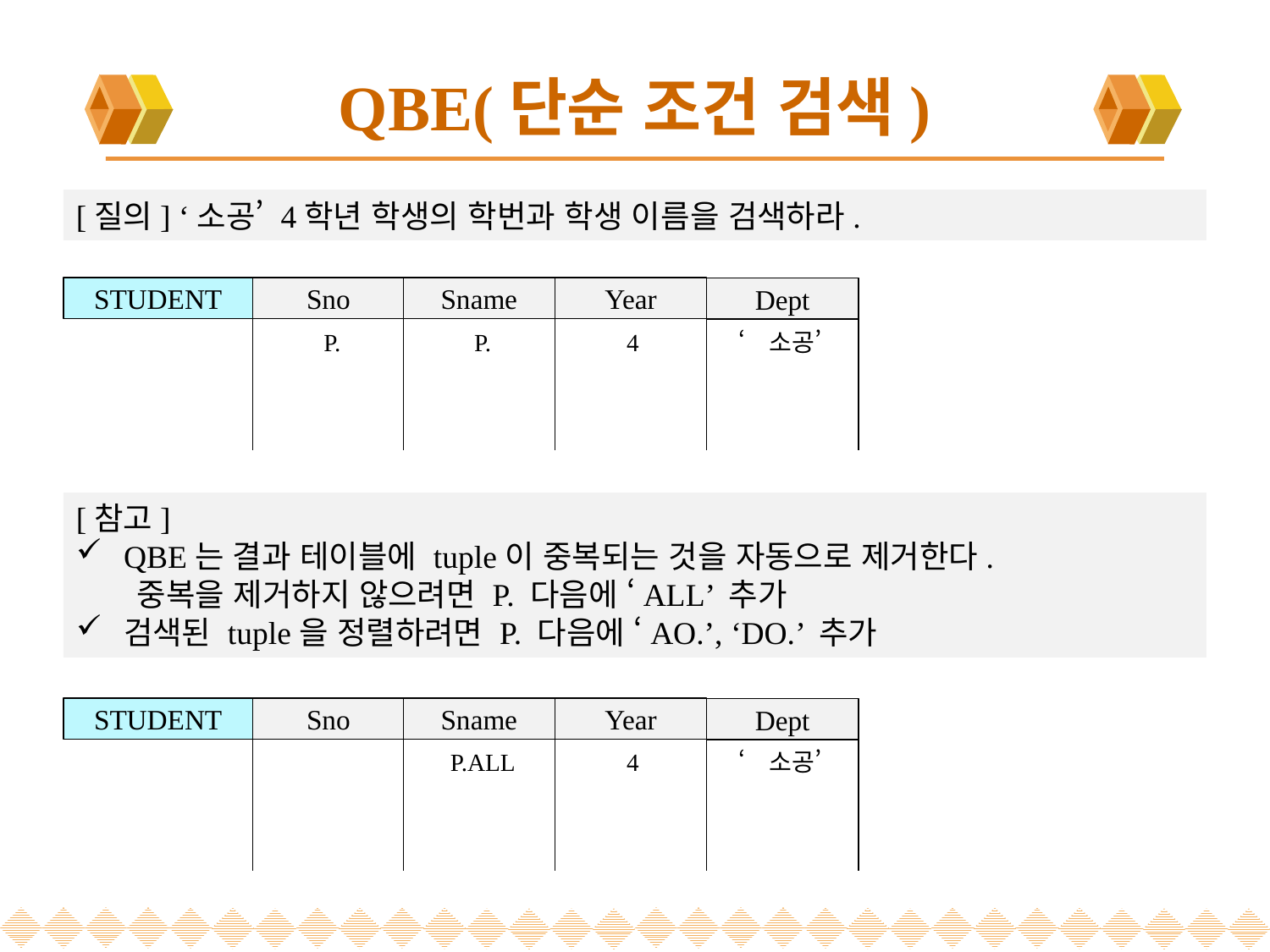

# QBE(단순 조건 검색)
[질의] ‘소공’ 4학년 학생의 학번과 학생 이름을 검색하라.
Year
Sname
STUDENT
Sno
Dept
P.
4
‘소공’
P.
[참고]
QBE는 결과 테이블에 tuple이 중복되는 것을 자동으로 제거한다.
      중복을 제거하지 않으려면 P. 다음에 ‘ALL’ 추가
검색된 tuple을 정렬하려면 P. 다음에 ‘AO.’, ‘DO.’ 추가
Year
Sname
STUDENT
Sno
Dept
P.ALL
4
‘소공’